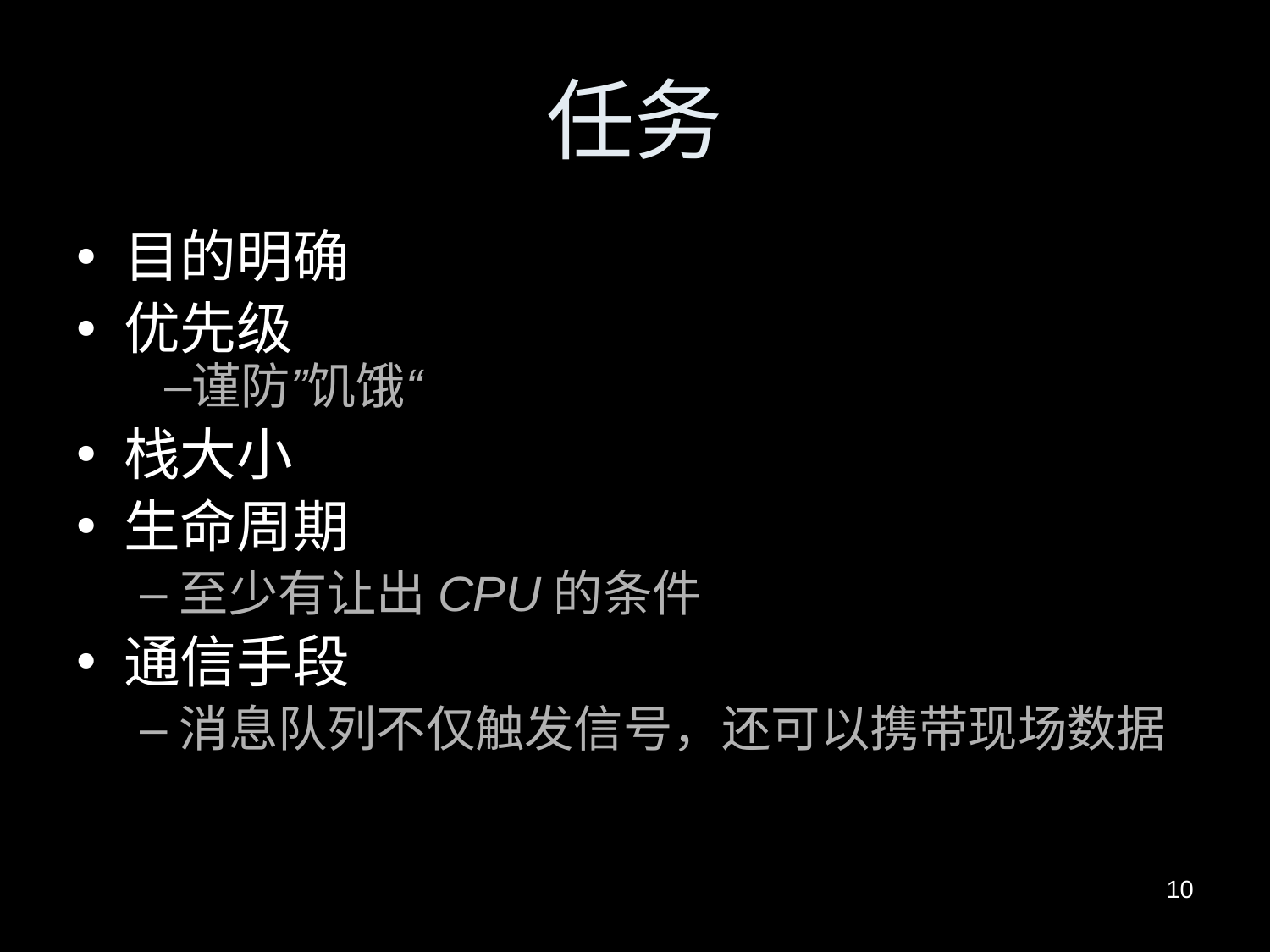

# 任务
目的明确
优先级
谨防”饥饿“
栈大小
生命周期
至少有让出CPU的条件
通信手段
消息队列不仅触发信号，还可以携带现场数据
10